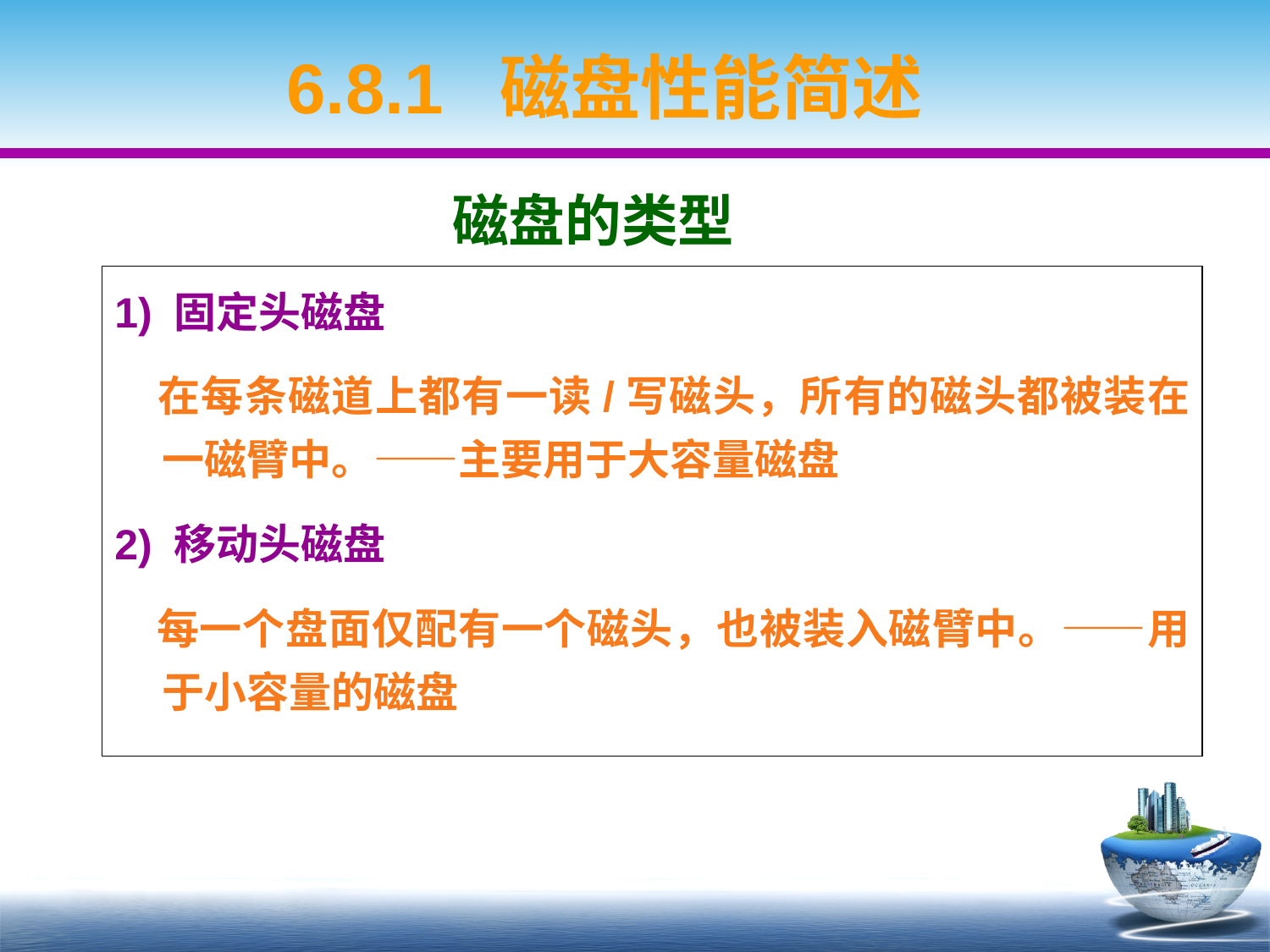

6.8.1  磁盘性能简述

# 磁盘的类型
1) 固定头磁盘
   在每条磁道上都有一读/写磁头，所有的磁头都被装在一磁臂中。——主要用于大容量磁盘
2) 移动头磁盘
   每一个盘面仅配有一个磁头，也被装入磁臂中。——用于小容量的磁盘